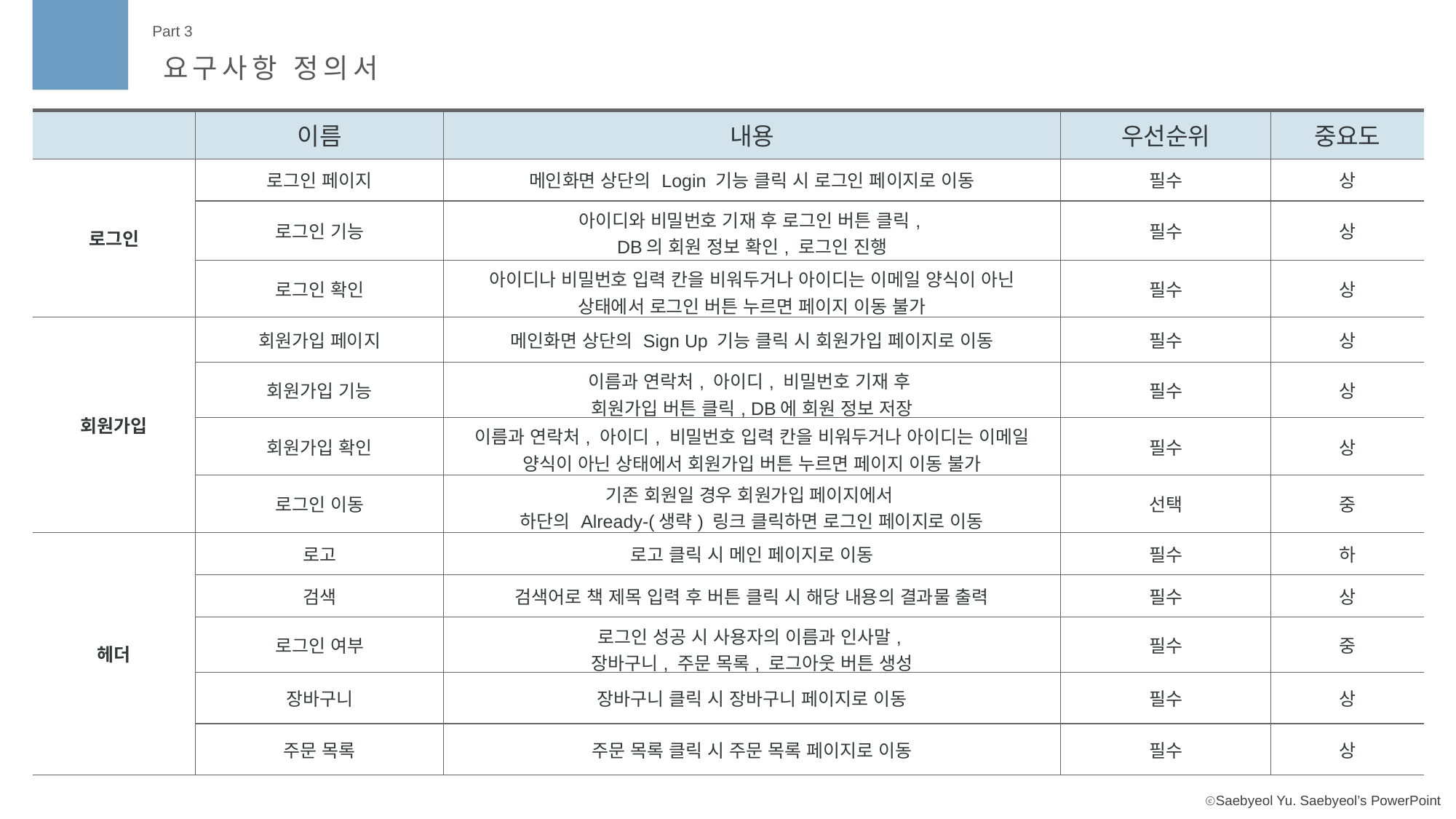

Part 3
요구사항 정의서
|  | 이름 | 내용 | 우선순위 | 중요도 |
| --- | --- | --- | --- | --- |
| 로그인 | 로그인 페이지 | 메인화면 상단의 Login 기능 클릭 시 로그인 페이지로 이동 | 필수 | 상 |
|  | 로그인 기능 | 아이디와 비밀번호 기재 후 로그인 버튼 클릭, DB의 회원 정보 확인, 로그인 진행 | 필수 | 상 |
|  | 로그인 확인 | 아이디나 비밀번호 입력 칸을 비워두거나 아이디는 이메일 양식이 아닌 상태에서 로그인 버튼 누르면 페이지 이동 불가 | 필수 | 상 |
| 회원가입 | 회원가입 페이지 | 메인화면 상단의 Sign Up 기능 클릭 시 회원가입 페이지로 이동 | 필수 | 상 |
|  | 회원가입 기능 | 이름과 연락처, 아이디, 비밀번호 기재 후 회원가입 버튼 클릭, DB에 회원 정보 저장 | 필수 | 상 |
|  | 회원가입 확인 | 이름과 연락처, 아이디, 비밀번호 입력 칸을 비워두거나 아이디는 이메일 양식이 아닌 상태에서 회원가입 버튼 누르면 페이지 이동 불가 | 필수 | 상 |
|  | 로그인 이동 | 기존 회원일 경우 회원가입 페이지에서 하단의 Already-(생략) 링크 클릭하면 로그인 페이지로 이동 | 선택 | 중 |
| 헤더 | 로고 | 로고 클릭 시 메인 페이지로 이동 | 필수 | 하 |
|  | 검색 | 검색어로 책 제목 입력 후 버튼 클릭 시 해당 내용의 결과물 출력 | 필수 | 상 |
|  | 로그인 여부 | 로그인 성공 시 사용자의 이름과 인사말, 장바구니, 주문 목록, 로그아웃 버튼 생성 | 필수 | 중 |
|  | 장바구니 | 장바구니 클릭 시 장바구니 페이지로 이동 | 필수 | 상 |
|  | 주문 목록 | 주문 목록 클릭 시 주문 목록 페이지로 이동 | 필수 | 상 |